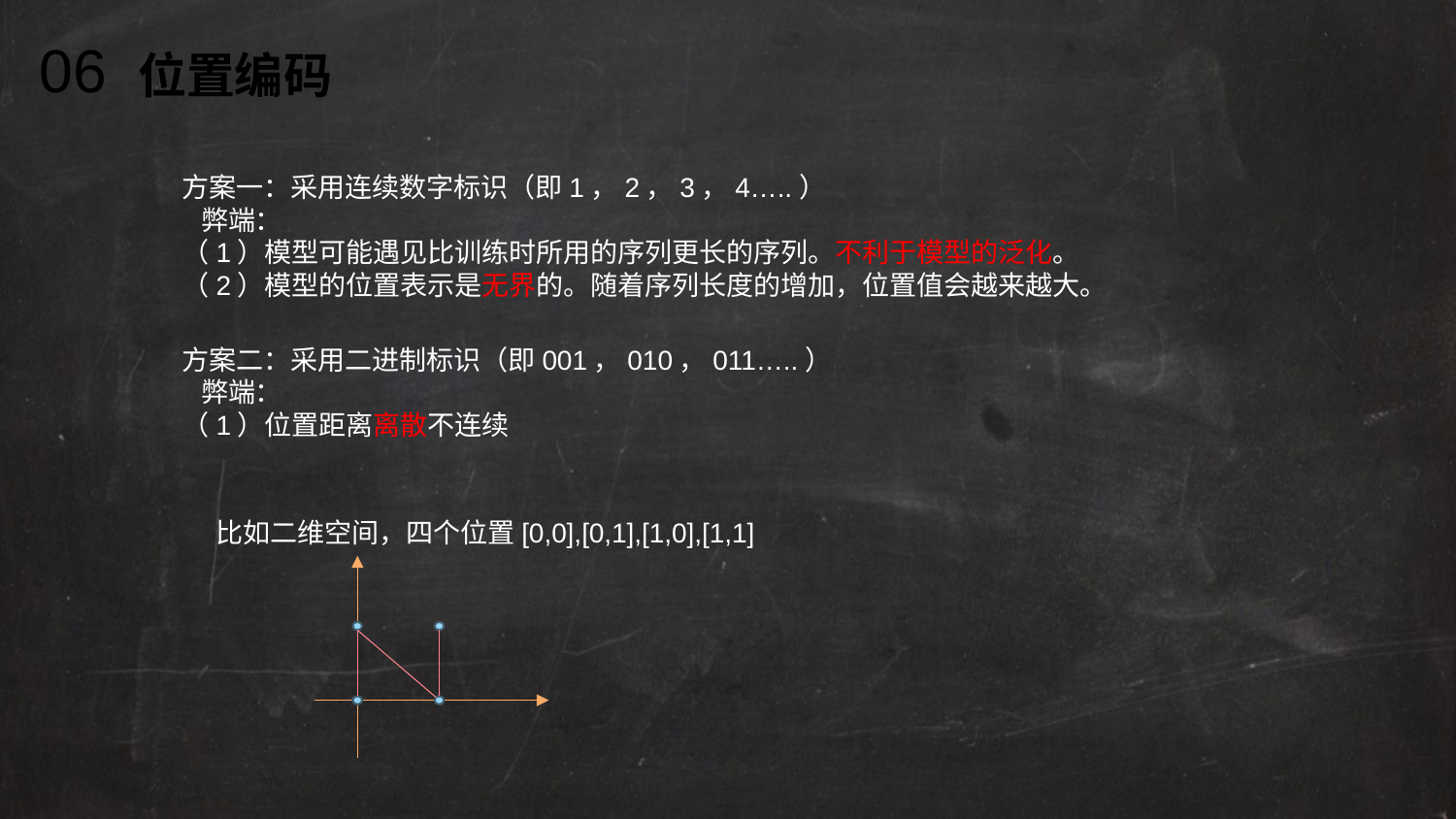

06
位置编码
方案一：采用连续数字标识（即1，2，3，4…..）
  弊端：
（1）模型可能遇见比训练时所用的序列更长的序列。不利于模型的泛化。
（2）模型的位置表示是无界的。随着序列长度的增加，位置值会越来越大。
方案二：采用二进制标识（即001，010，011…..）
  弊端：
（1）位置距离离散不连续
比如二维空间，四个位置[0,0],[0,1],[1,0],[1,1]